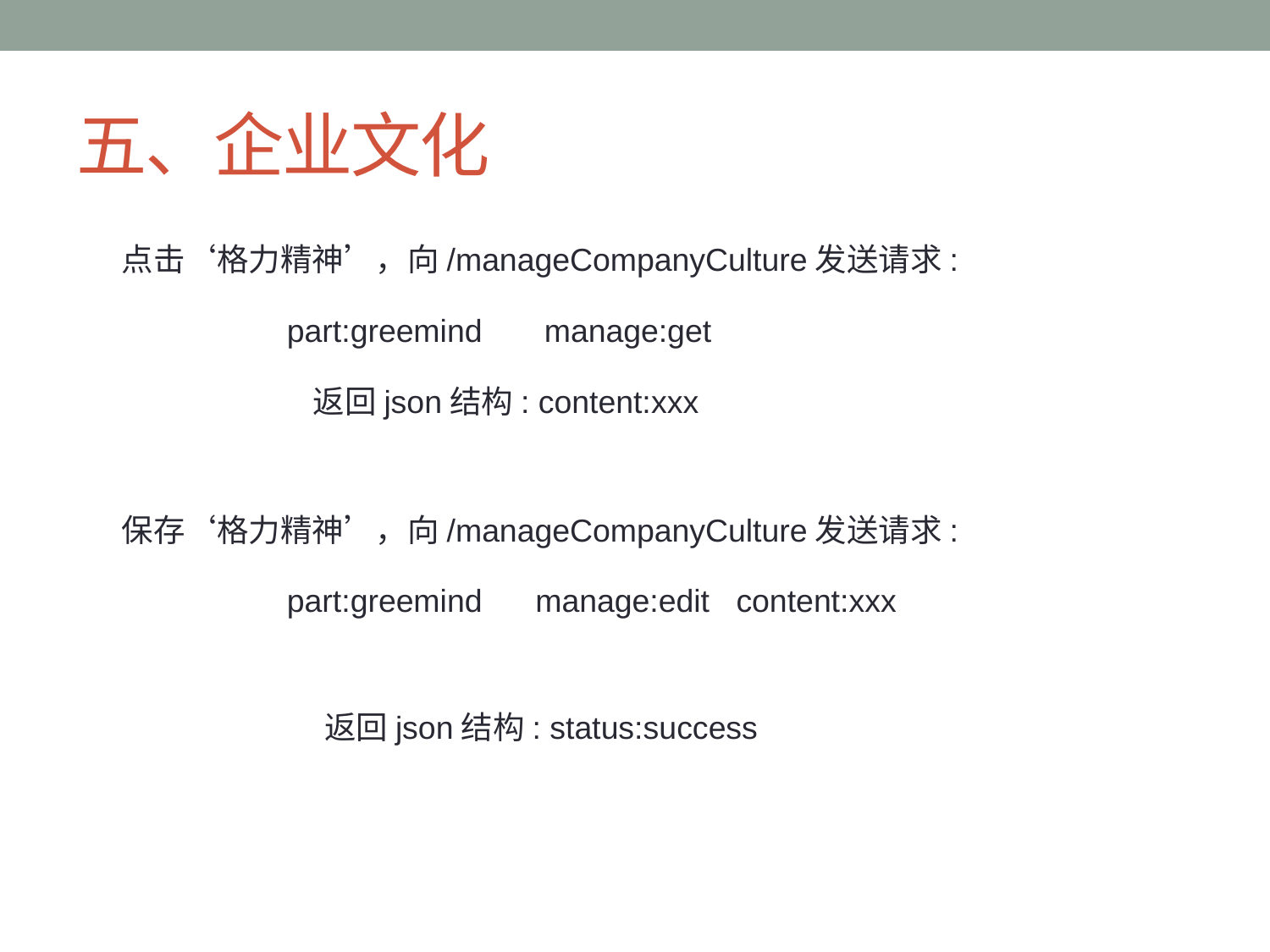

# 五、企业文化
点击‘格力精神’，向/manageCompanyCulture发送请求:
part:greemind       manage:get
返回json结构: content:xxx
保存‘格力精神’，向/manageCompanyCulture发送请求:
part:greemind      manage:edit   content:xxx
返回json结构: status:success